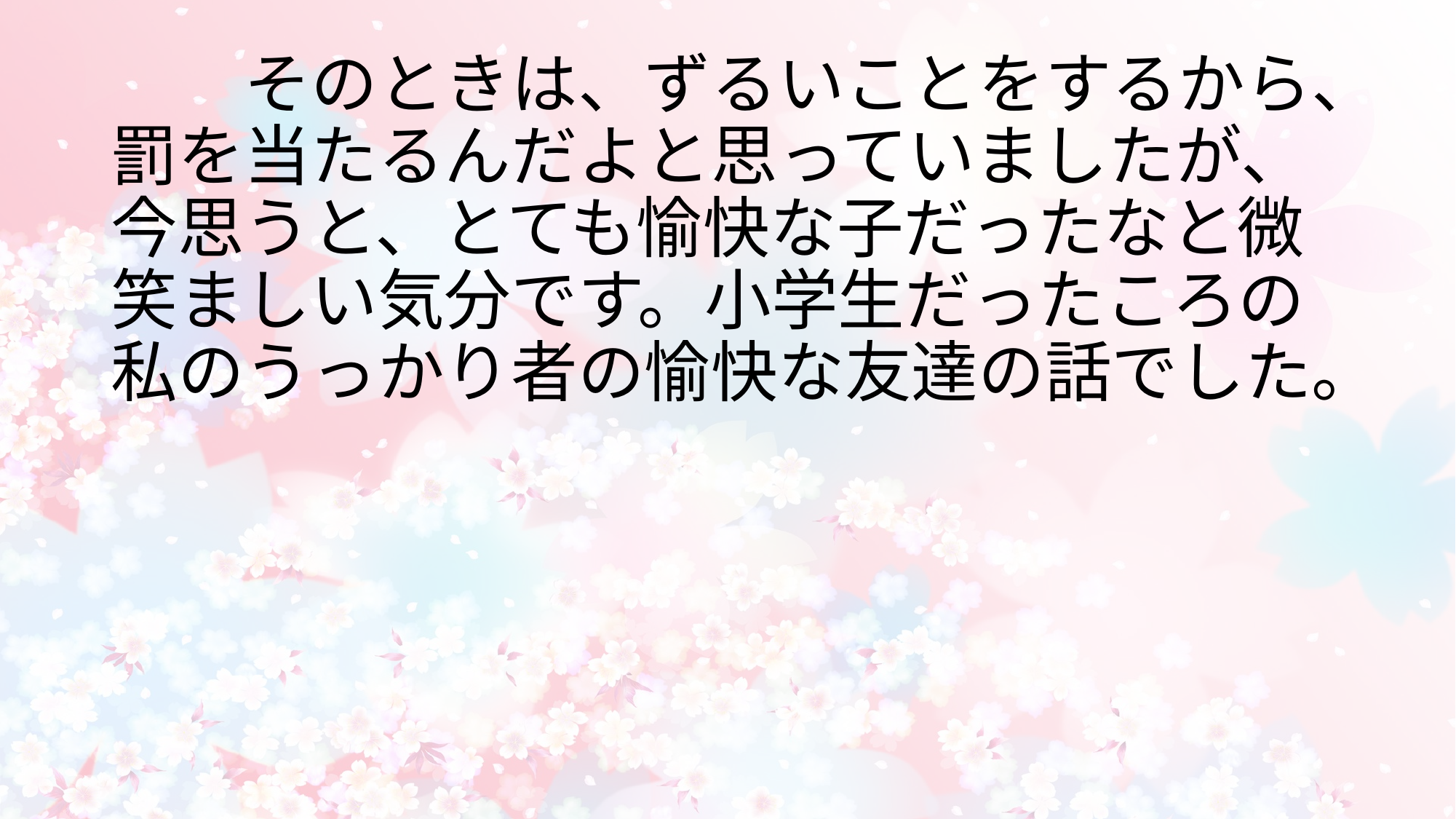

そのときは、ずるいことをするから、罰を当たるんだよと思っていましたが、今思うと、とても愉快な子だったなと微笑ましい気分です。小学生だったころの私のうっかり者の愉快な友達の話でした。